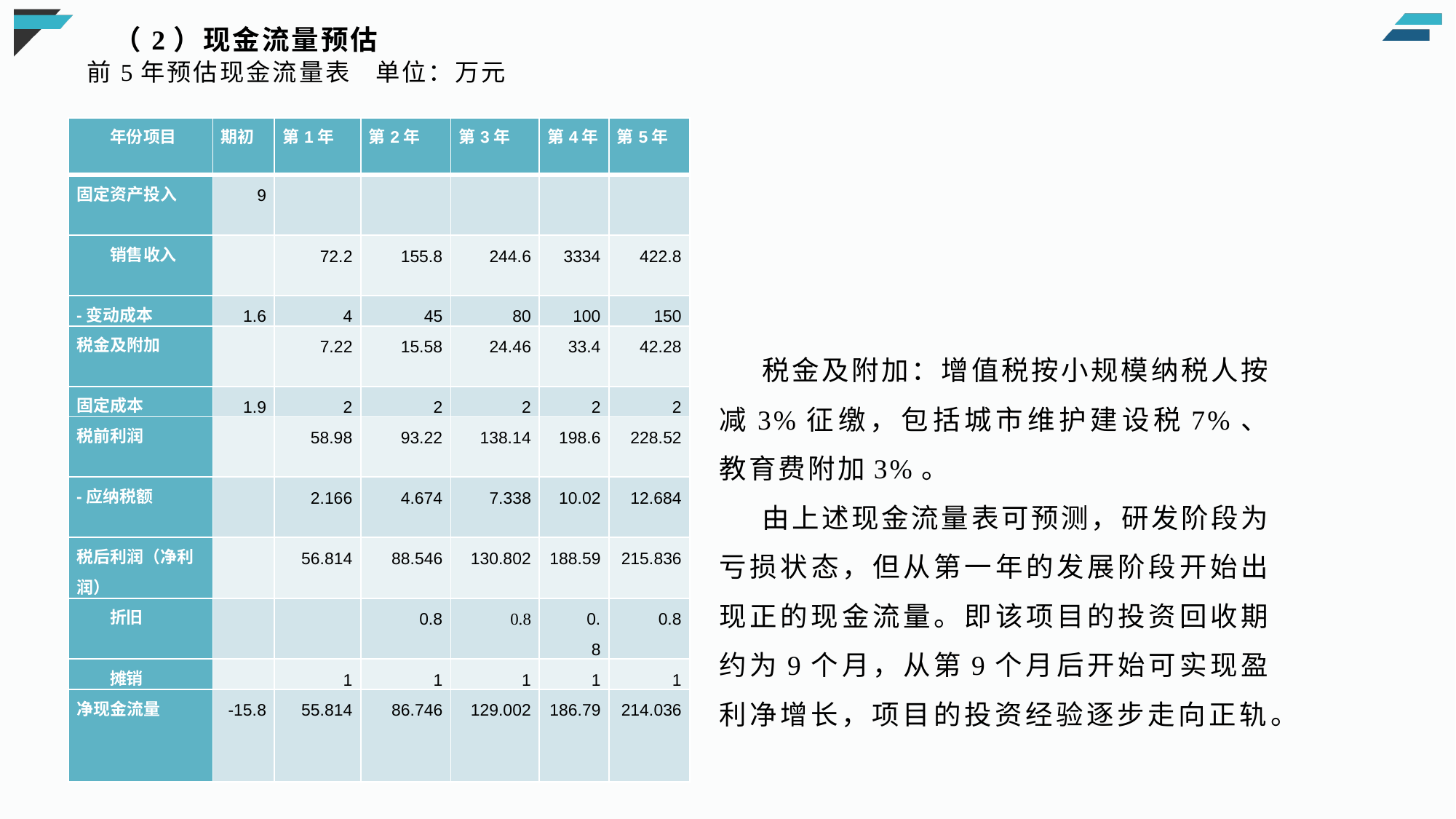

# （2）现金流量预估 前5年预估现金流量表   单位：万元
| 年份项目 | 期初 | 第1年 | 第2年 | 第3年 | 第4年 | 第5年 |
| --- | --- | --- | --- | --- | --- | --- |
| 固定资产投入 | 9 |  |  |  |  |  |
| 销售收入 |  | 72.2 | 155.8 | 244.6 | 3334 | 422.8 |
| -变动成本 | 1.6 | 4 | 45 | 80 | 100 | 150 |
| 税金及附加 |  | 7.22 | 15.58 | 24.46 | 33.4 | 42.28 |
| 固定成本 | 1.9 | 2 | 2 | 2 | 2 | 2 |
| 税前利润 |  | 58.98 | 93.22 | 138.14 | 198.6 | 228.52 |
| -应纳税额 |  | 2.166 | 4.674 | 7.338 | 10.02 | 12.684 |
| 税后利润（净利润） |  | 56.814 | 88.546 | 130.802 | 188.59 | 215.836 |
| 折旧 |  |  | 0.8 | 0.8 | 0.8 | 0.8 |
| 摊销 |  | 1 | 1 | 1 | 1 | 1 |
| 净现金流量 | -15.8 | 55.814 | 86.746 | 129.002 | 186.79 | 214.036 |
税金及附加：增值税按小规模纳税人按减3%征缴，包括城市维护建设税7%、教育费附加3%。
由上述现金流量表可预测，研发阶段为亏损状态，但从第一年的发展阶段开始出现正的现金流量。即该项目的投资回收期约为9个月，从第9个月后开始可实现盈利净增长，项目的投资经验逐步走向正轨。